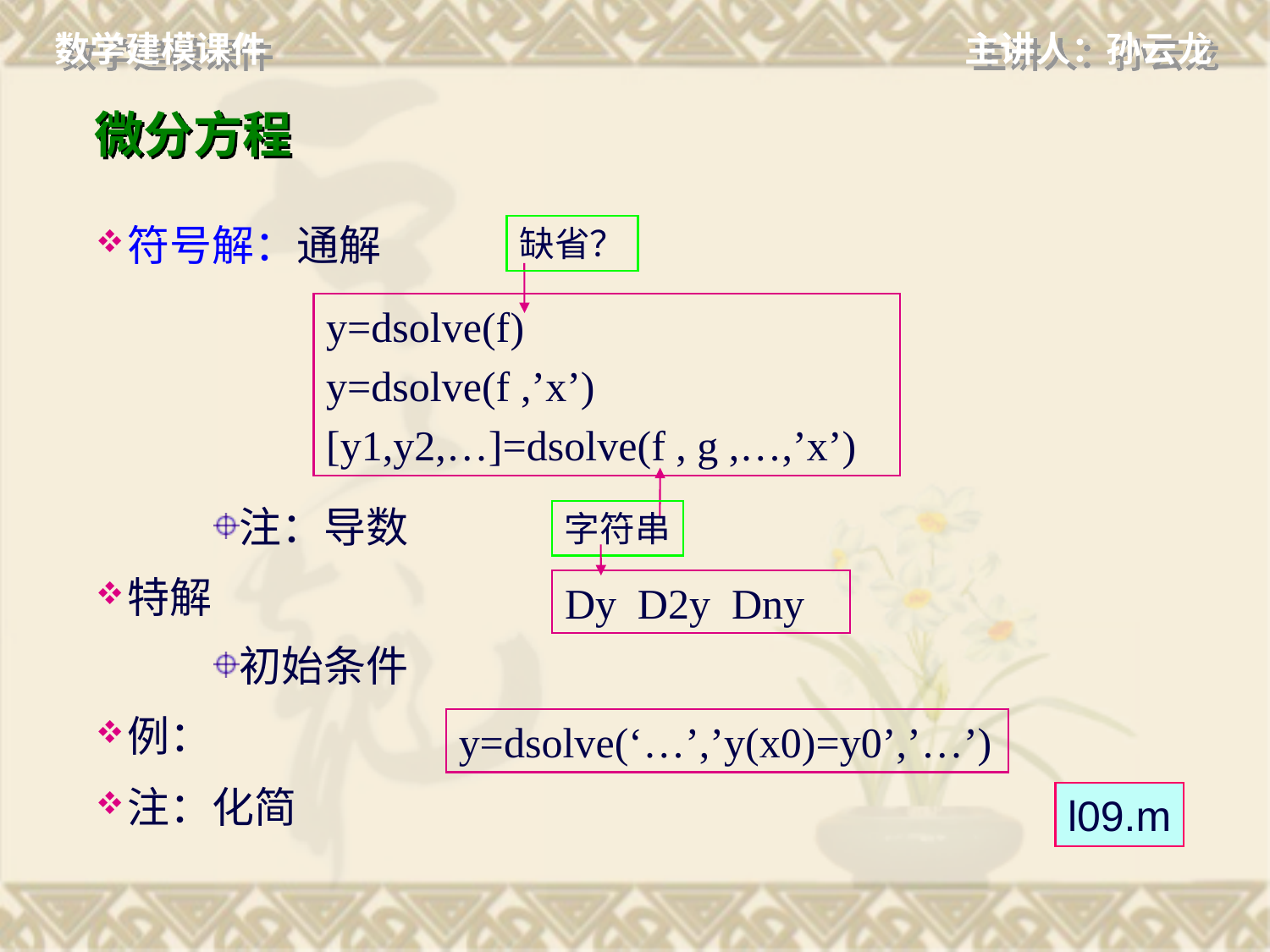

# 微分方程
缺省？
符号解：通解

注：导数
特解
初始条件
例：
注：化简

y=dsolve(f)
y=dsolve(f ,’x’)
[y1,y2,…]=dsolve(f , g ,…,’x’)

字符串

Dy  D2y  Dny
y=dsolve(‘…’,’y(x0)=y0’,’…’)
l09.m